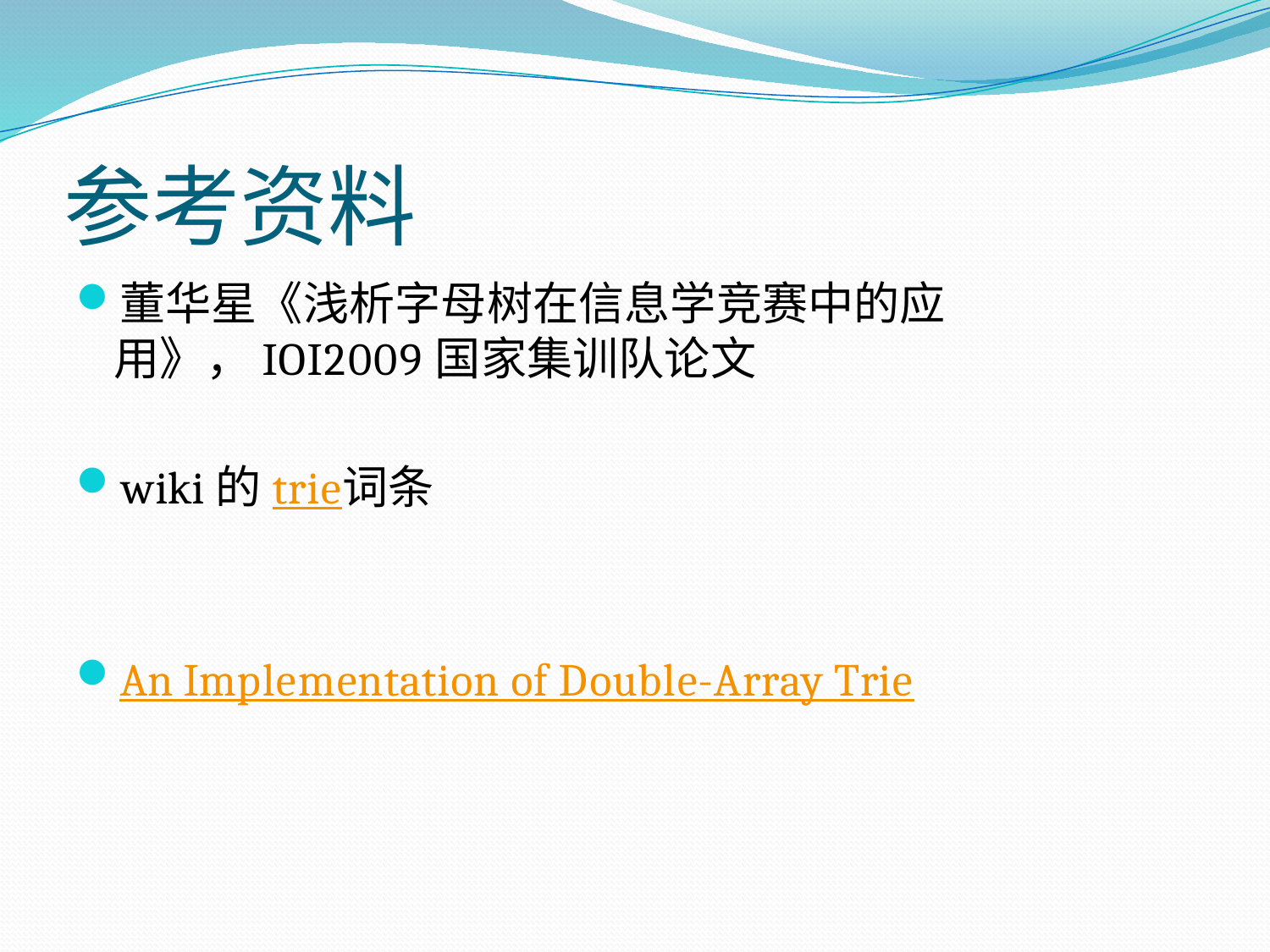

# 参考资料
董华星《浅析字母树在信息学竞赛中的应用》，IOI2009国家集训队论文

wiki的trie词条

An Implementation of Double-Array Trie